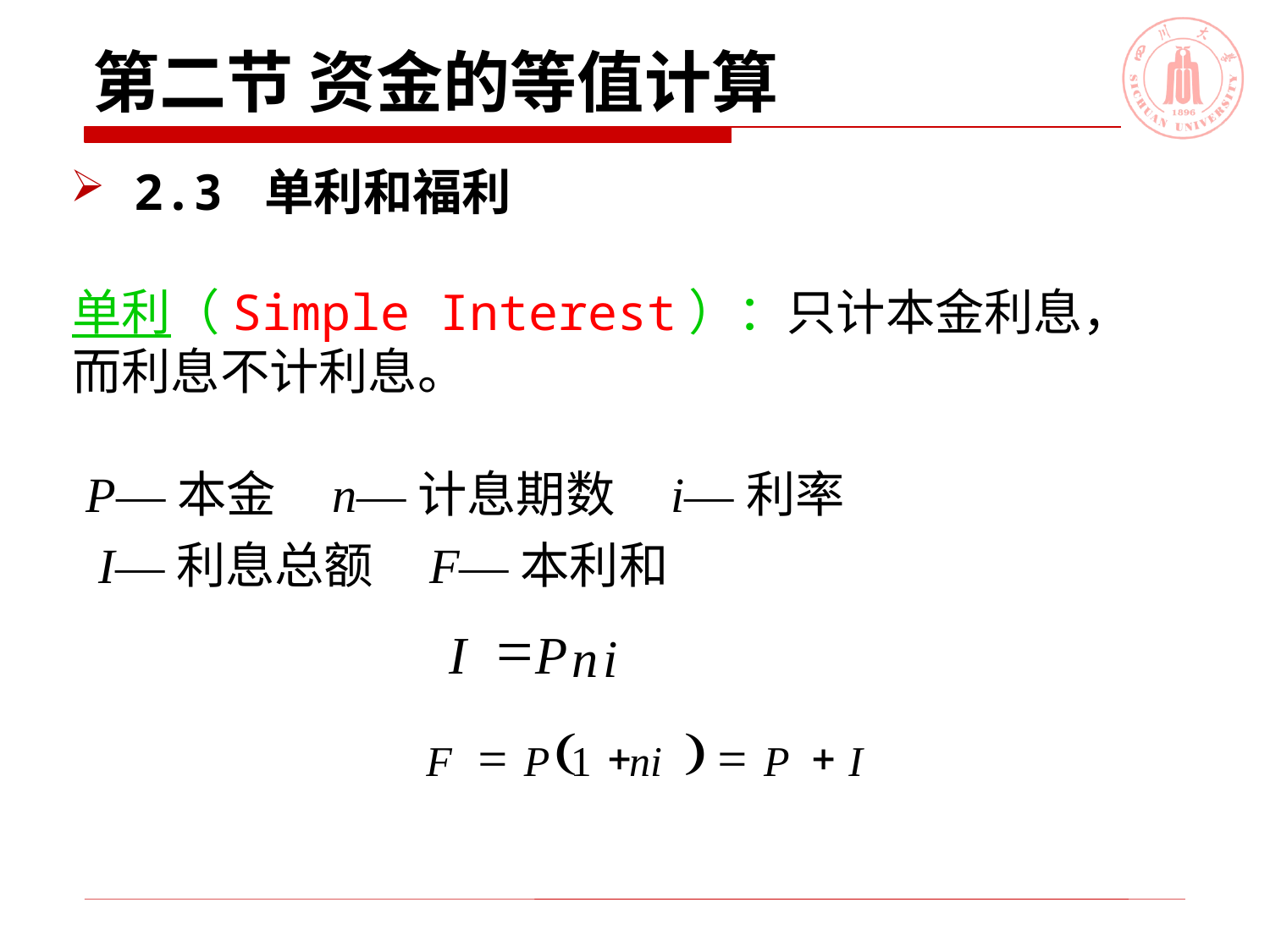

# 第二节 资金的等值计算
2.3 单利和福利
单利（Simple Interest）：只计本金利息，而利息不计利息。
P—本金    n—计息期数    i—利率
 I—利息总额    F—本利和
=
I
P
n
i
(
)
=
+
=
+
F
P
1
ni
P
I